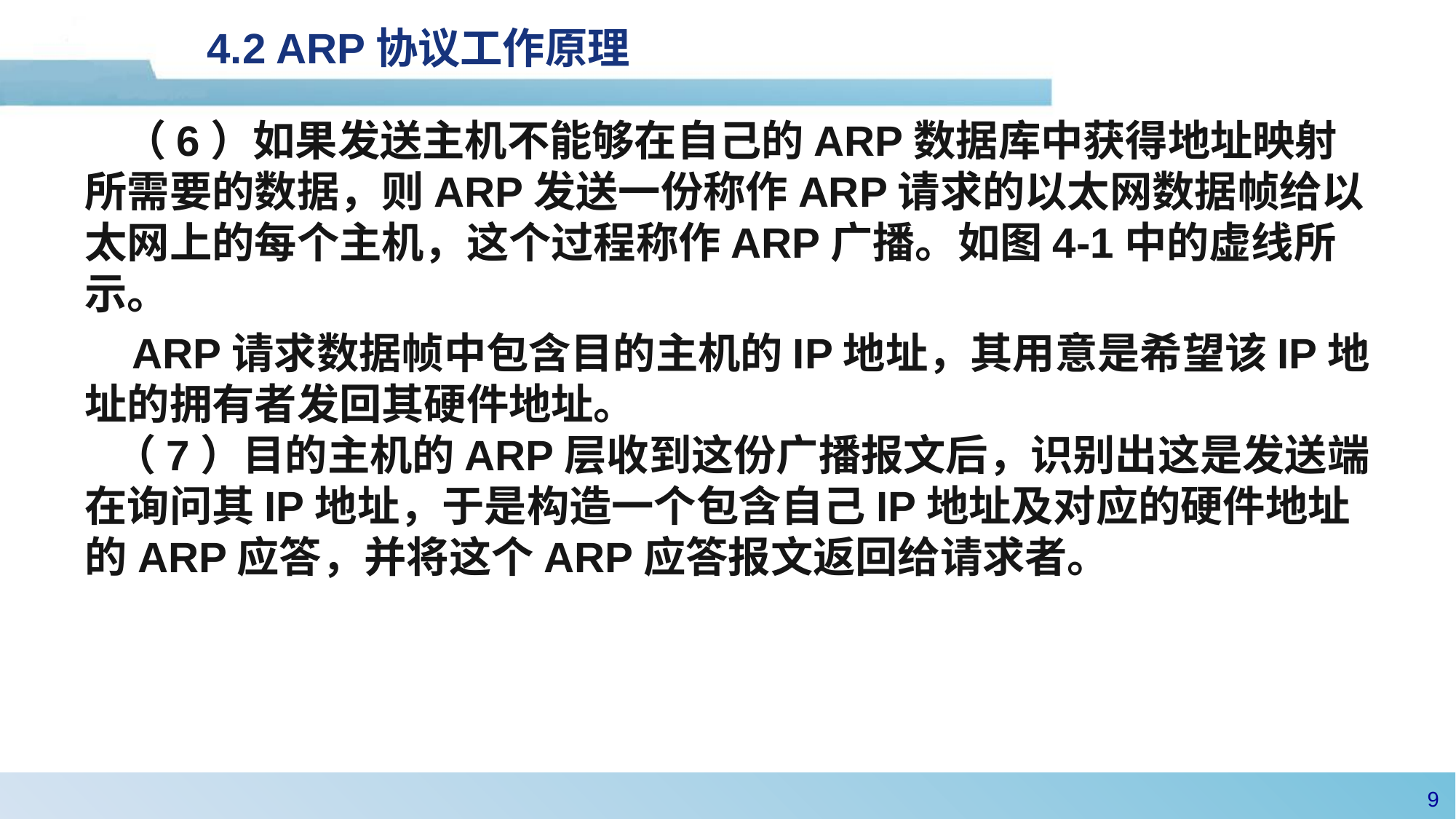

4.2 ARP协议工作原理
   （6）如果发送主机不能够在自己的ARP数据库中获得地址映射所需要的数据，则ARP发送一份称作ARP请求的以太网数据帧给以太网上的每个主机，这个过程称作ARP广播。如图4-1中的虚线所示。
    ARP请求数据帧中包含目的主机的IP地址，其用意是希望该IP地址的拥有者发回其硬件地址。
   （7）目的主机的ARP层收到这份广播报文后，识别出这是发送端在询问其IP地址，于是构造一个包含自己IP地址及对应的硬件地址的ARP应答，并将这个ARP应答报文返回给请求者。
9